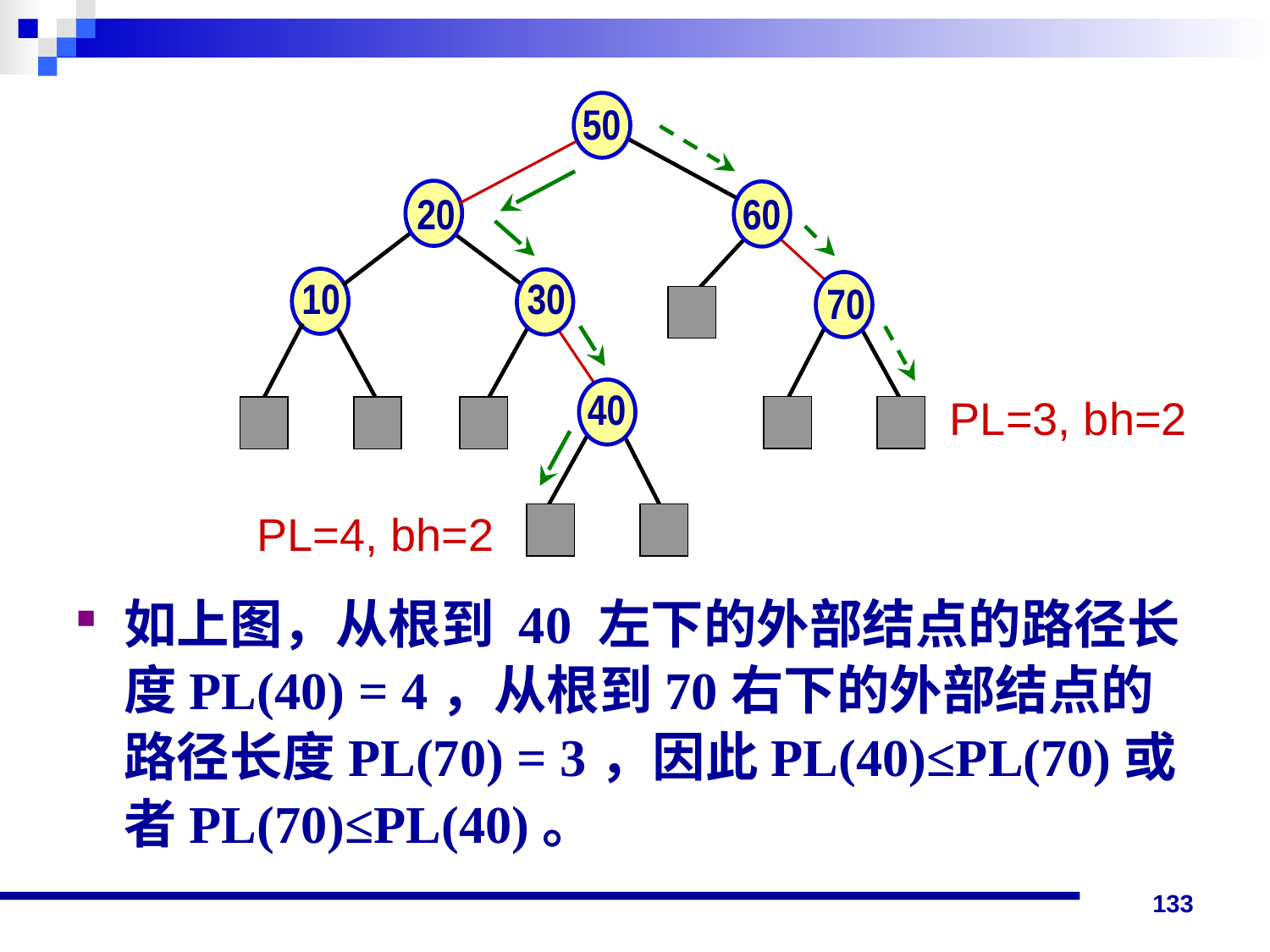

50

20
60

10

30

70

40

PL=3, bh=2

PL=4, bh=2
如上图，从根到 40 左下的外部结点的路径长度PL(40) = 4，从根到70右下的外部结点的路径长度PL(70) = 3，因此PL(40)≤PL(70)或者PL(70)≤PL(40)。

133